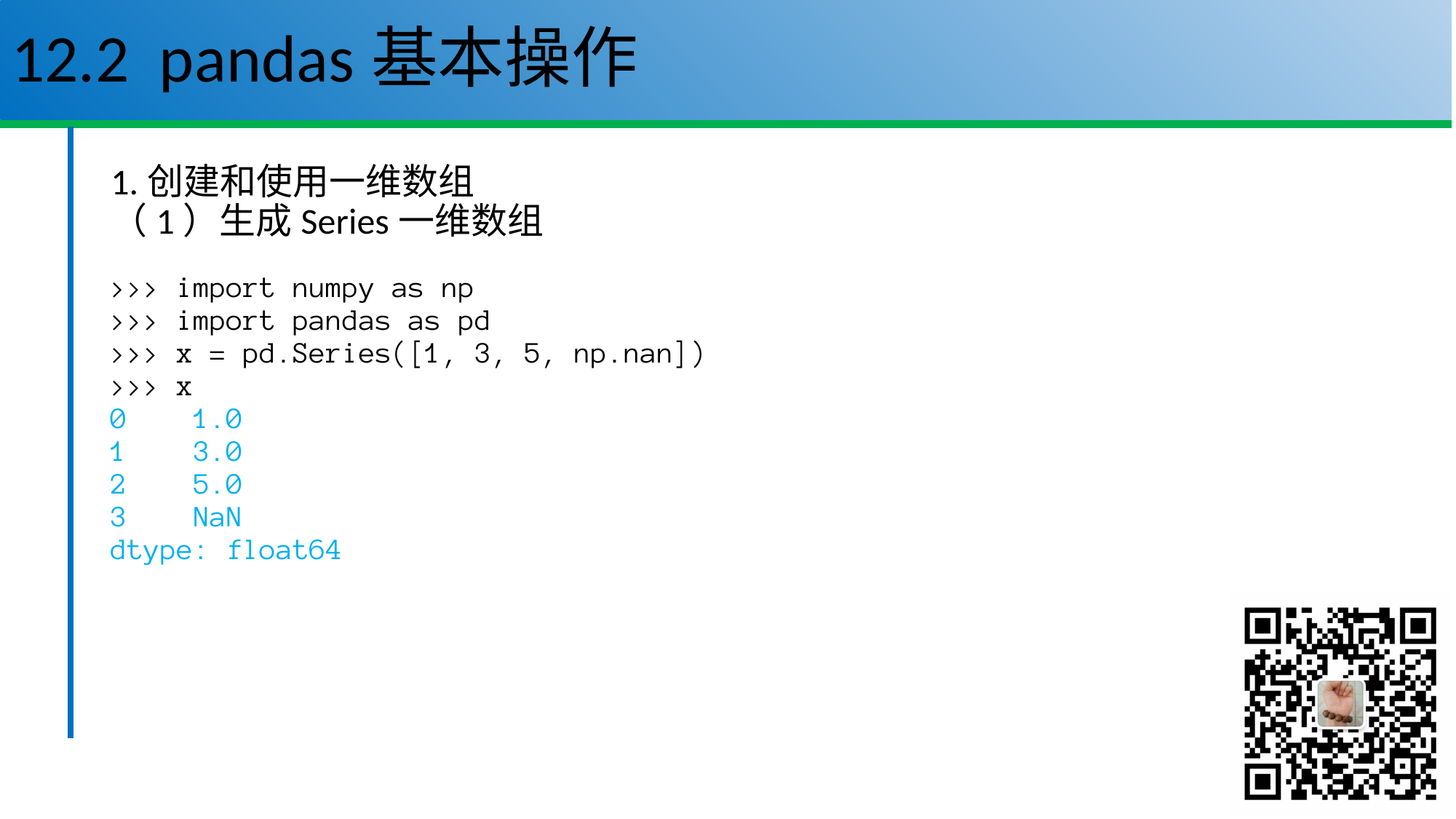

# 12.2  pandas基本操作
1.创建和使用一维数组
（1）生成Series一维数组

>>> import numpy as np
>>> import pandas as pd
>>> x = pd.Series([1, 3, 5, np.nan])
>>> x
0    1.0
1    3.0
2    5.0
3    NaN
dtype: float64